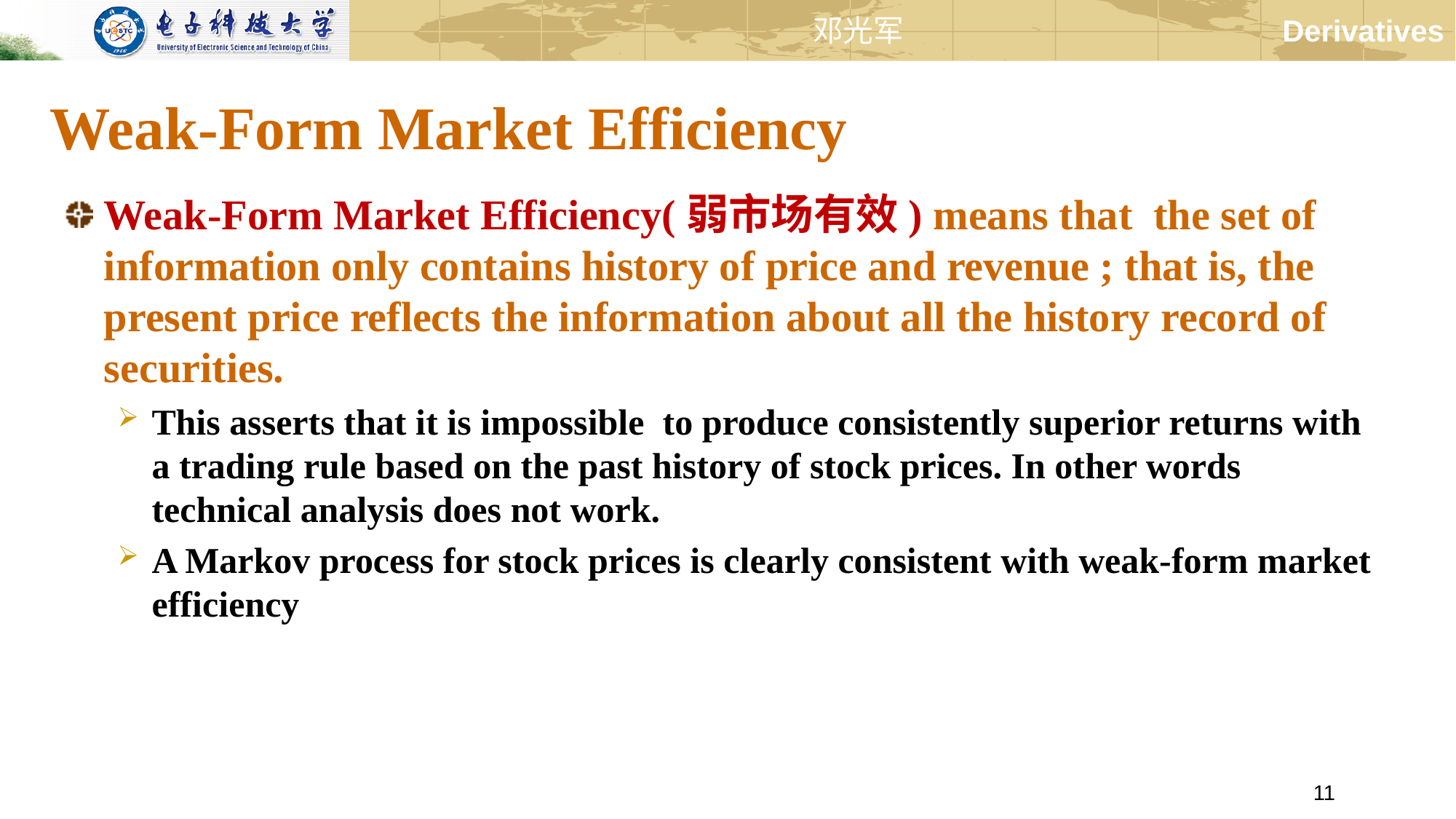

# Weak-Form Market Efficiency
Weak-Form Market Efficiency(弱市场有效) means that  the set of information only contains history of price and revenue ; that is, the present price reflects the information about all the history record of securities.
This asserts that it is impossible  to produce consistently superior returns with a trading rule based on the past history of stock prices. In other words technical analysis does not work.
A Markov process for stock prices is clearly consistent with weak-form market efficiency